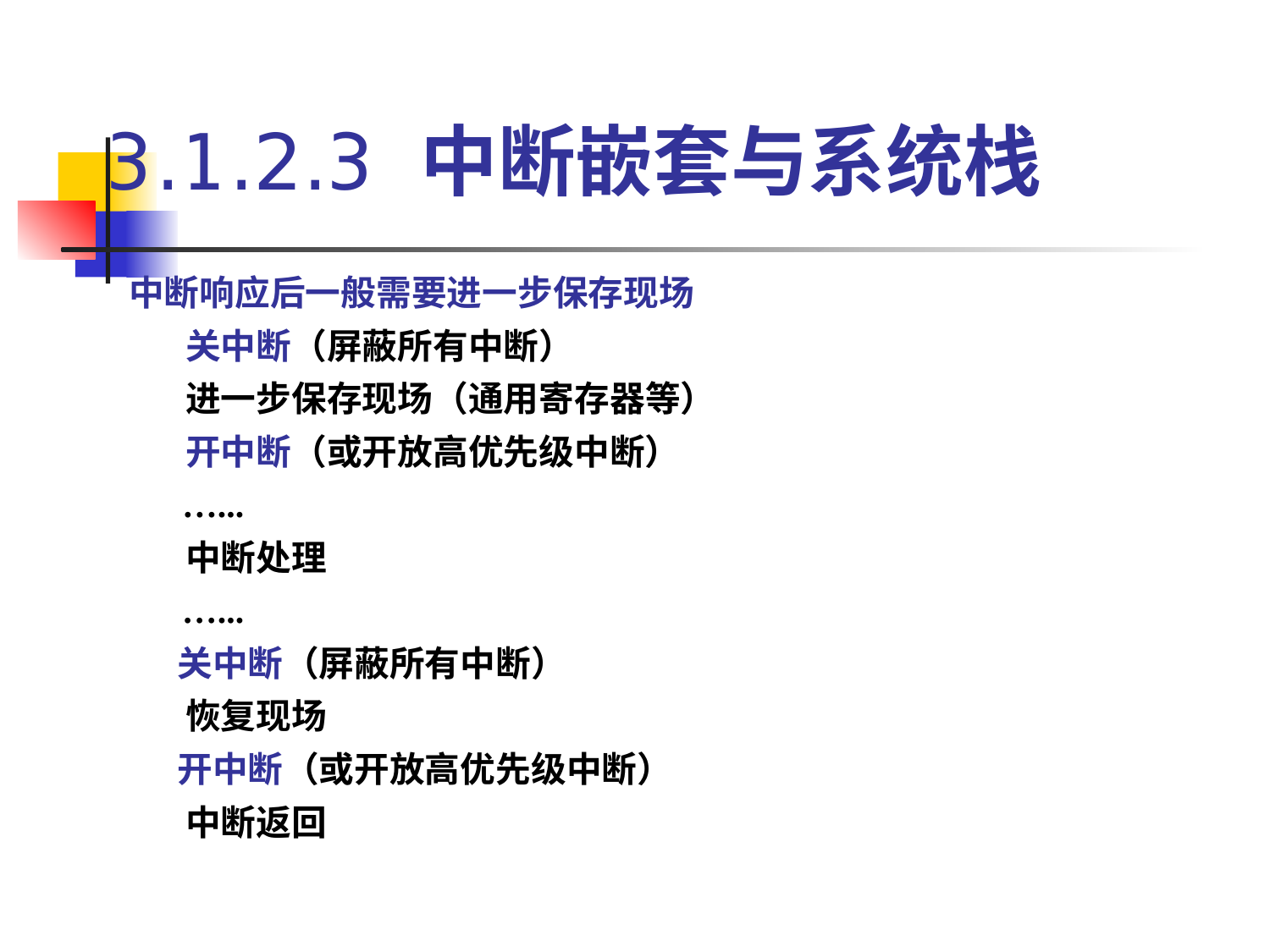

# 3.1.2.3 中断嵌套与系统栈
中断响应后一般需要进一步保存现场
      关中断（屏蔽所有中断）
      进一步保存现场（通用寄存器等）
      开中断（或开放高优先级中断）
      …...
      中断处理
      …...
     关中断（屏蔽所有中断）
      恢复现场
     开中断（或开放高优先级中断）
      中断返回